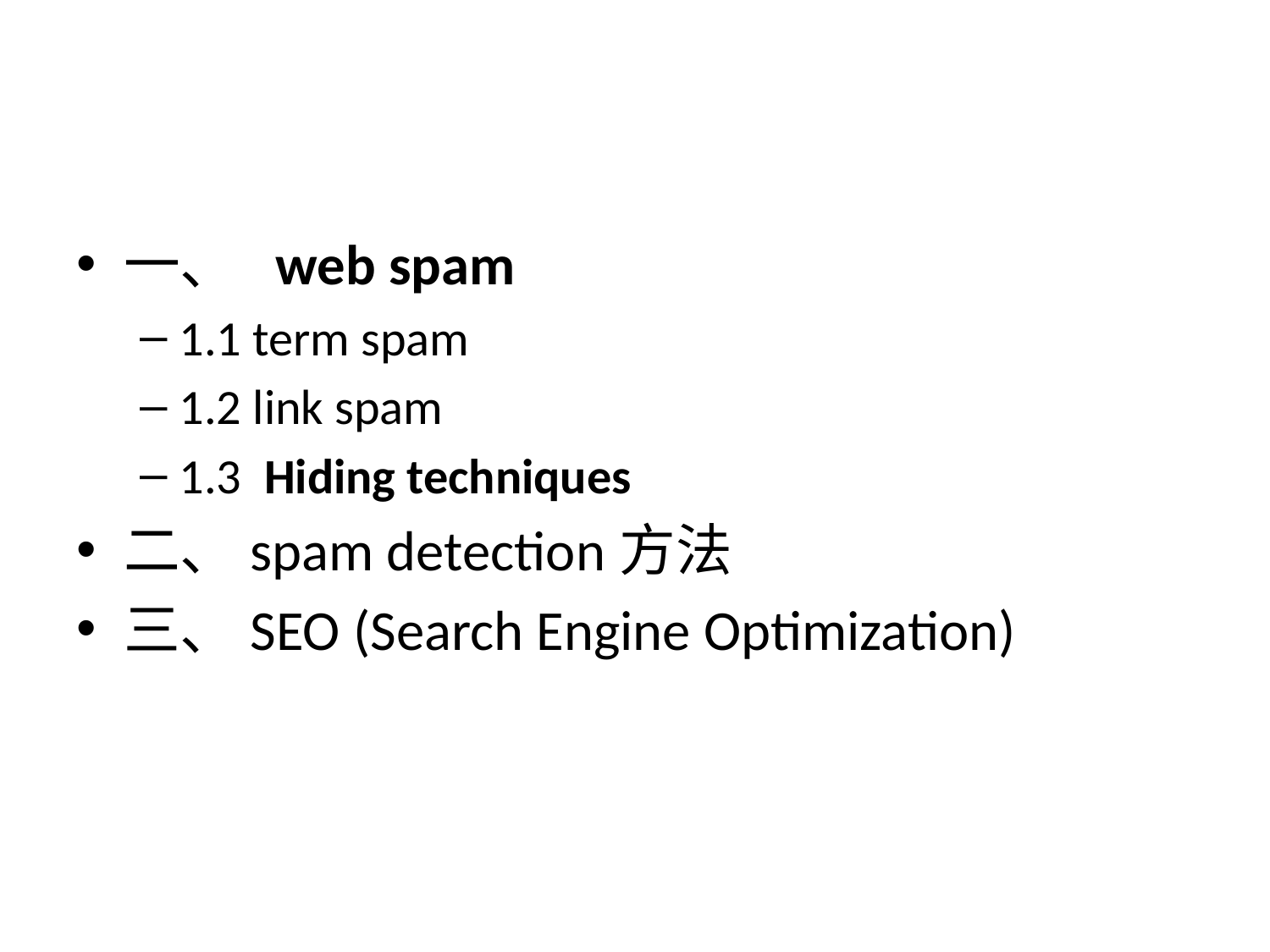

#
一、  web spam
1.1 term spam
1.2 link spam
1.3  Hiding techniques
二、spam detection方法
三、SEO (Search Engine Optimization)